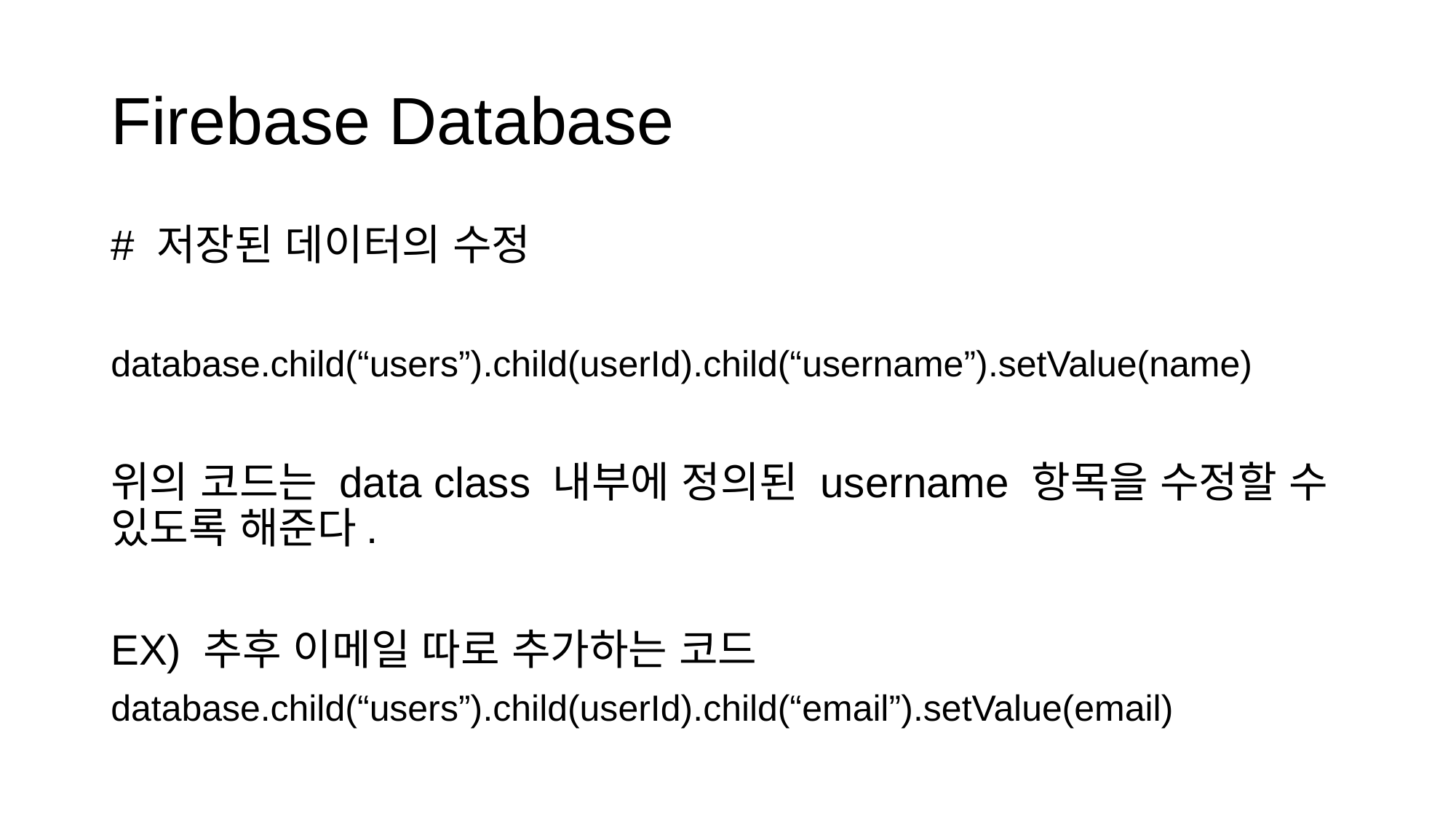

# Firebase Database
# 저장된 데이터의 수정

database.child(“users”).child(userId).child(“username”).setValue(name)

위의 코드는 data class 내부에 정의된 username 항목을 수정할 수 있도록 해준다.

EX) 추후 이메일 따로 추가하는 코드
database.child(“users”).child(userId).child(“email”).setValue(email)